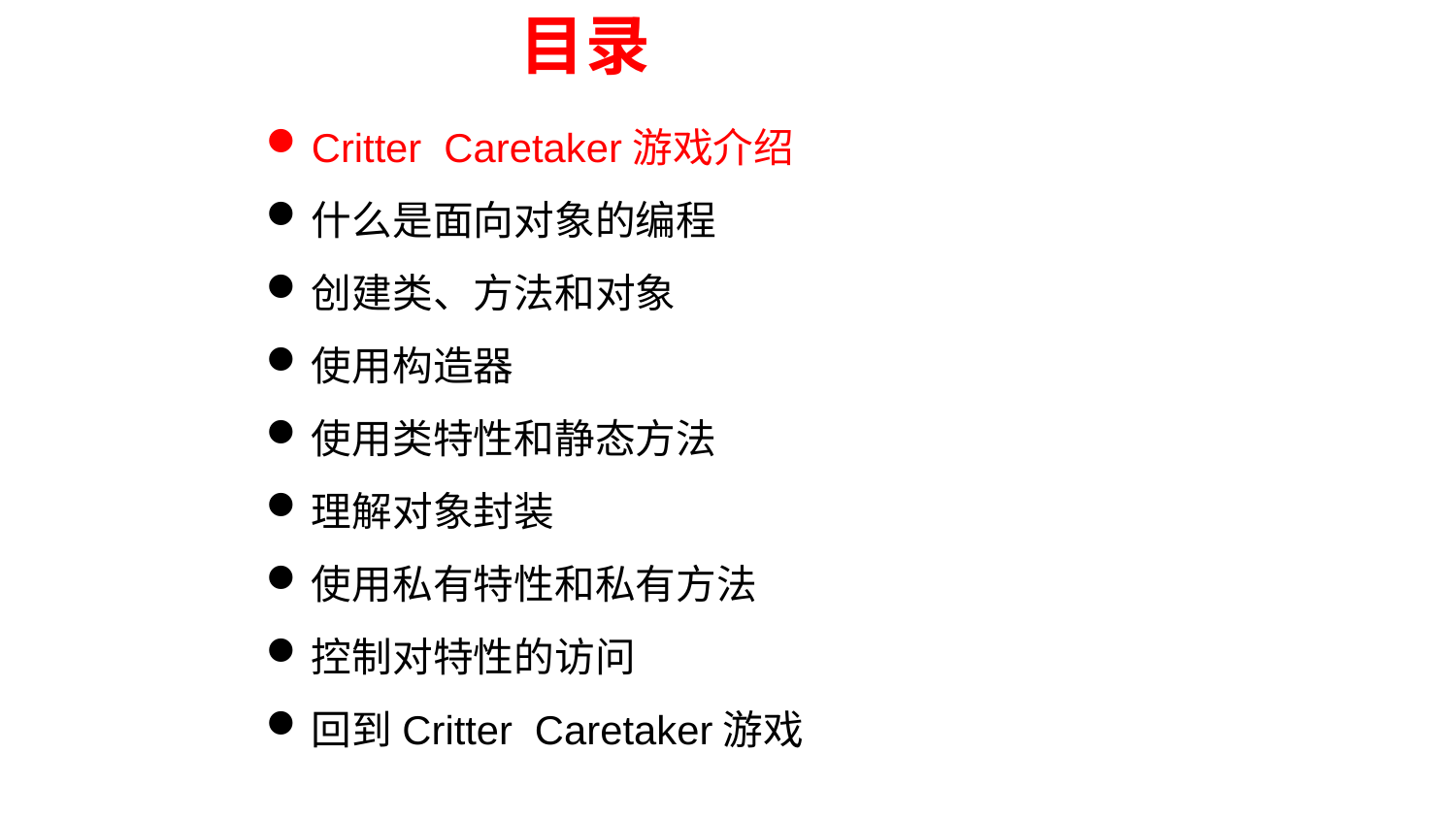

目录
Critter  Caretaker游戏介绍
什么是面向对象的编程
创建类、方法和对象
使用构造器
使用类特性和静态方法
理解对象封装
使用私有特性和私有方法
控制对特性的访问
回到Critter  Caretaker游戏